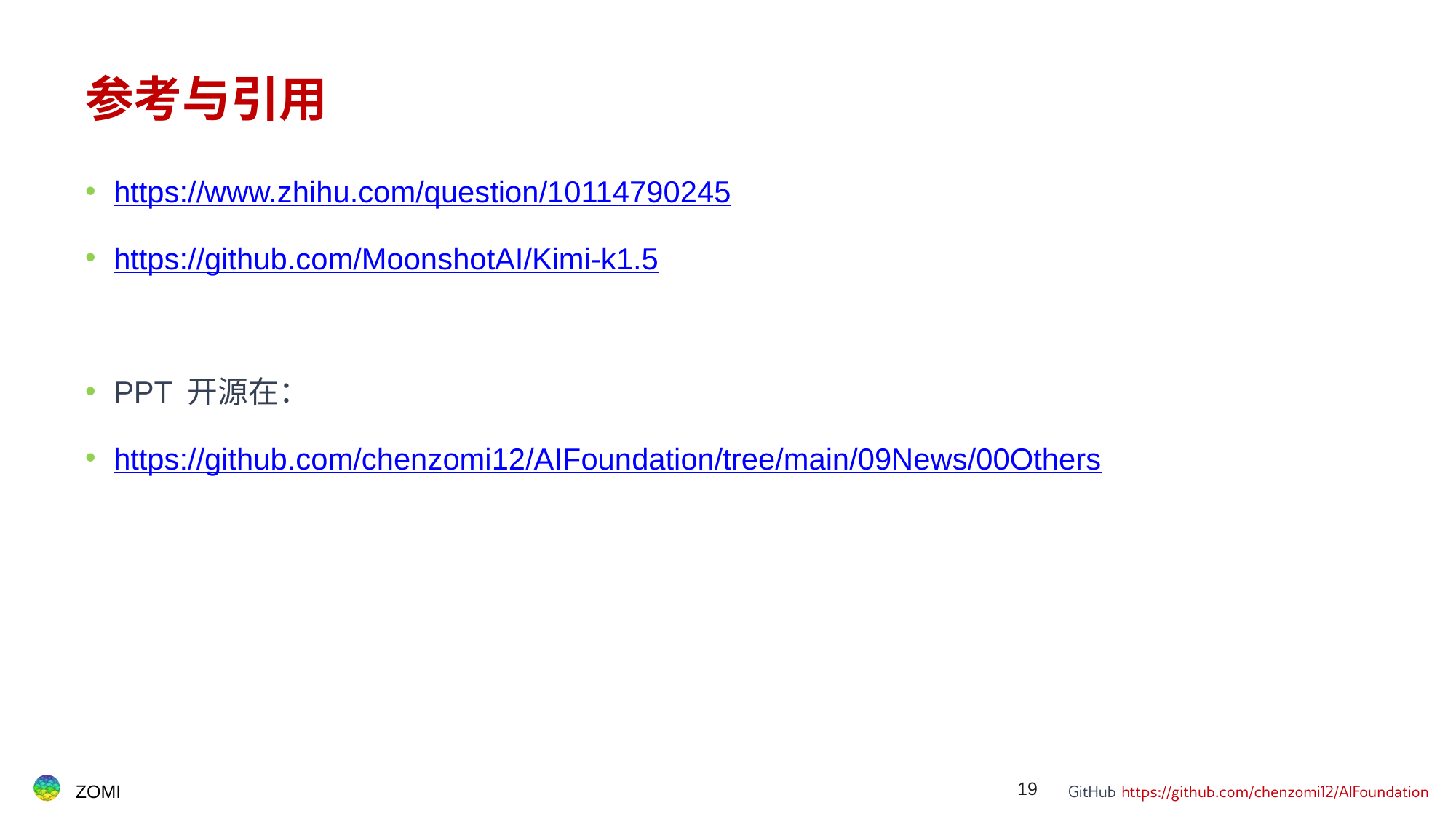

# 参考与引用
https://www.zhihu.com/question/10114790245
https://github.com/MoonshotAI/Kimi-k1.5

PPT 开源在：
https://github.com/chenzomi12/AIFoundation/tree/main/09News/00Others